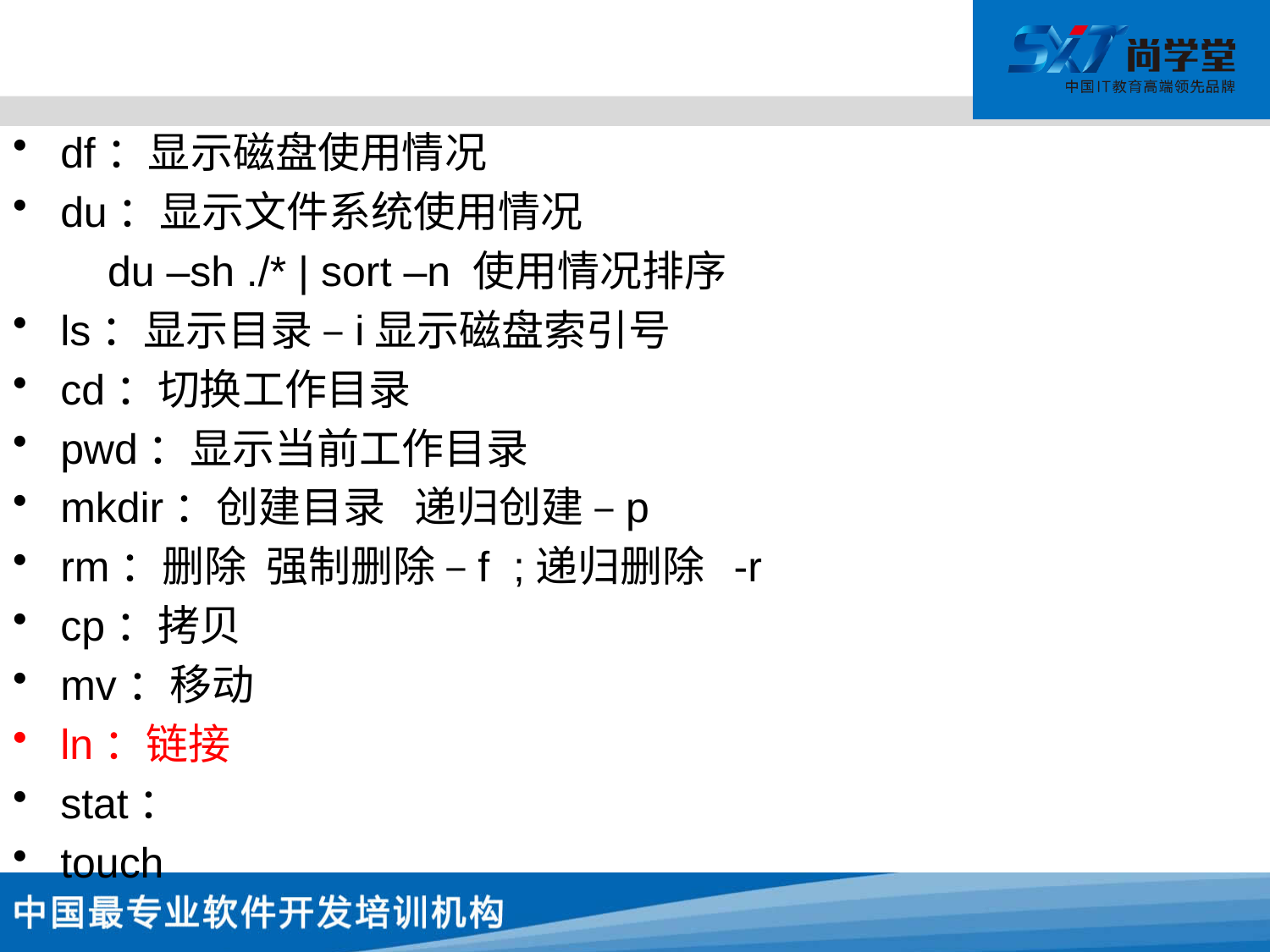

#
df：显示磁盘使用情况
du：显示文件系统使用情况
        du –sh ./* | sort –n 使用情况排序
ls：显示目录 –i显示磁盘索引号
cd：切换工作目录
pwd：显示当前工作目录
mkdir：创建目录   递归创建 –p
rm：删除  强制删除 –f  ;递归删除  -r
cp：拷贝
mv：移动
ln：链接
stat：
touch